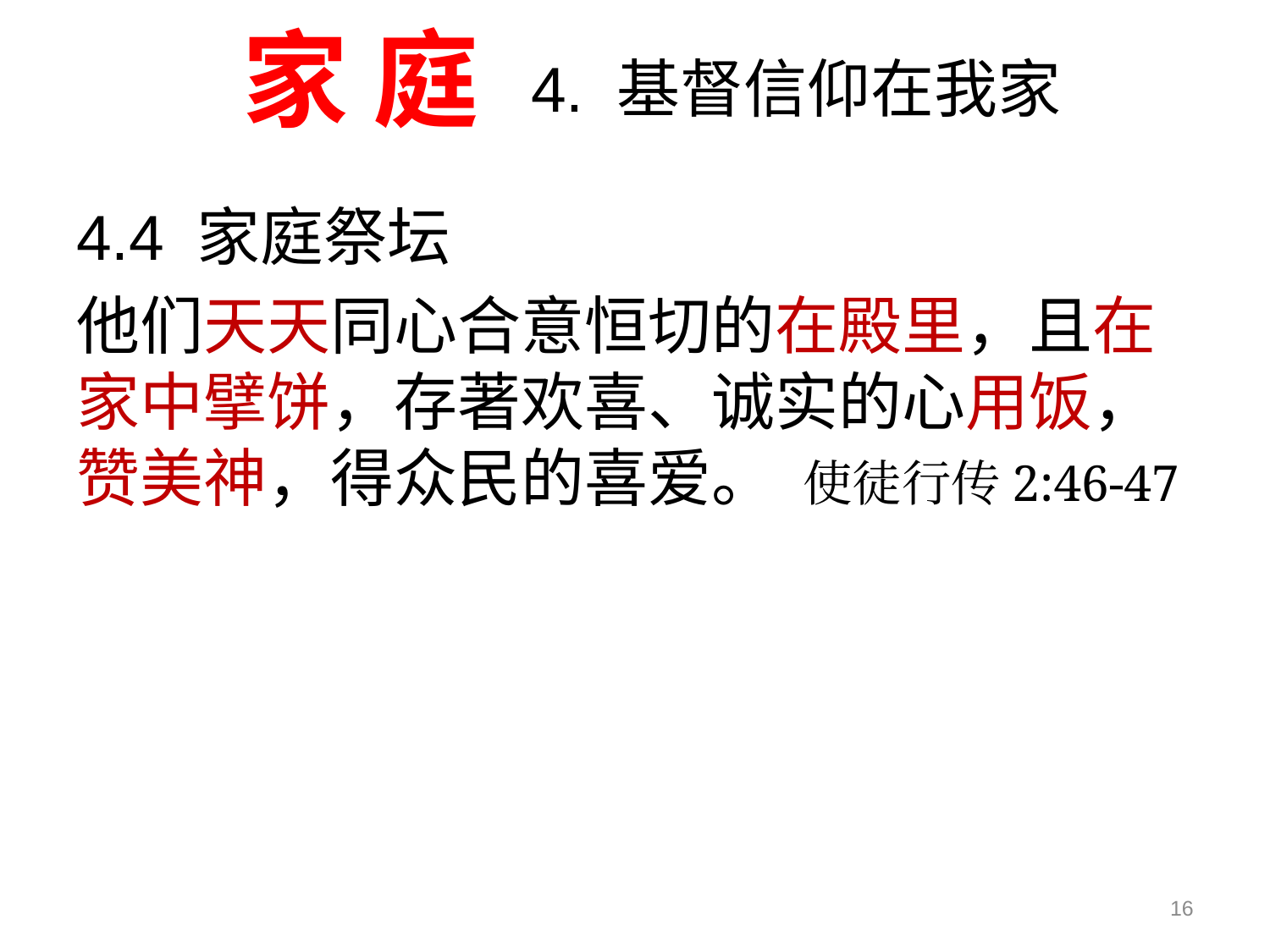

家 庭
4. 基督信仰在我家
4.4 家庭祭坛
他们天天同心合意恒切的在殿里，且在家中擘饼，存著欢喜、诚实的心用饭， 赞美神，得众民的喜爱。  使徒行传2:46-47
16